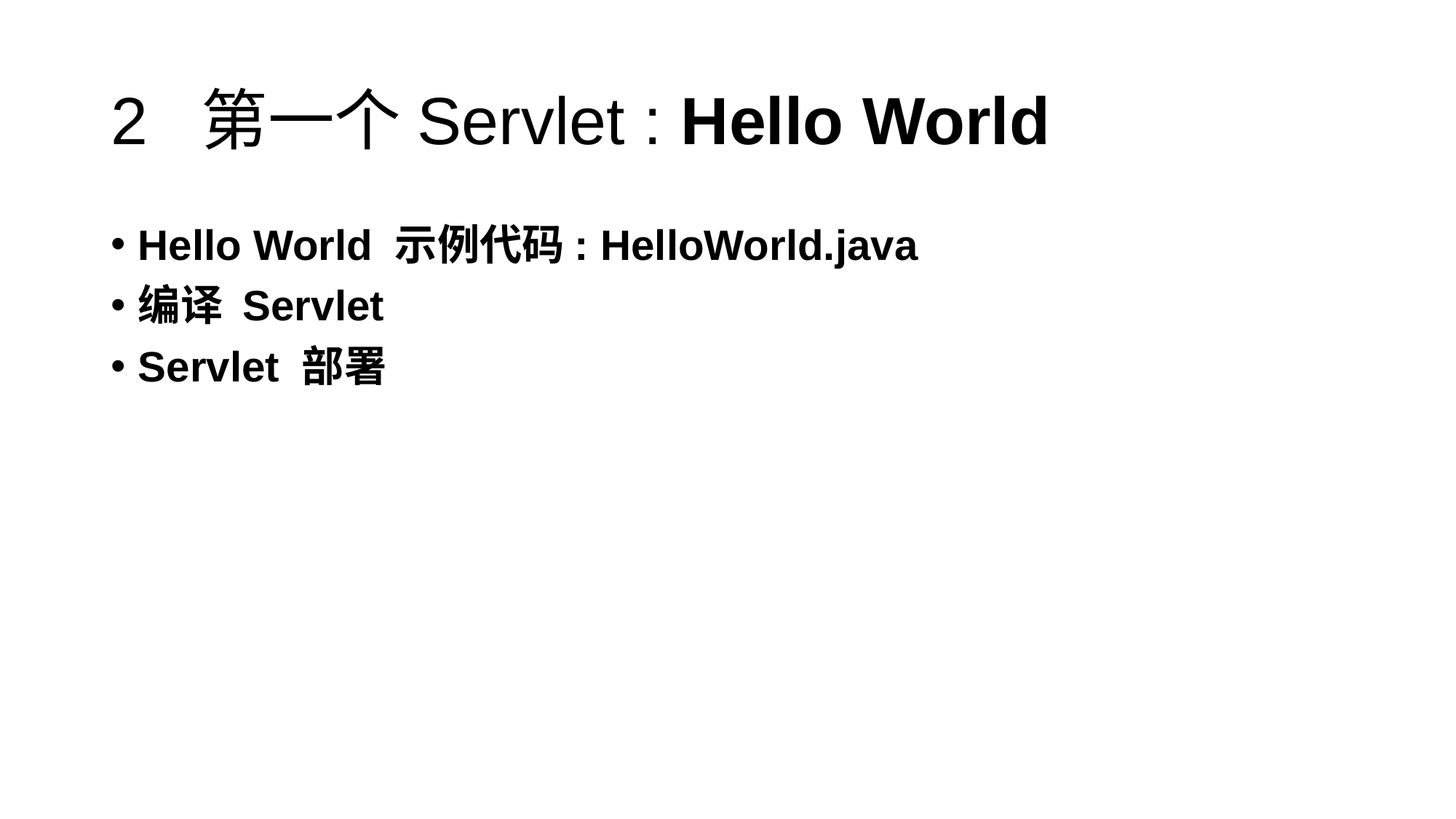

# 2  第一个Servlet : Hello World
Hello World 示例代码: HelloWorld.java
编译 Servlet
Servlet 部署